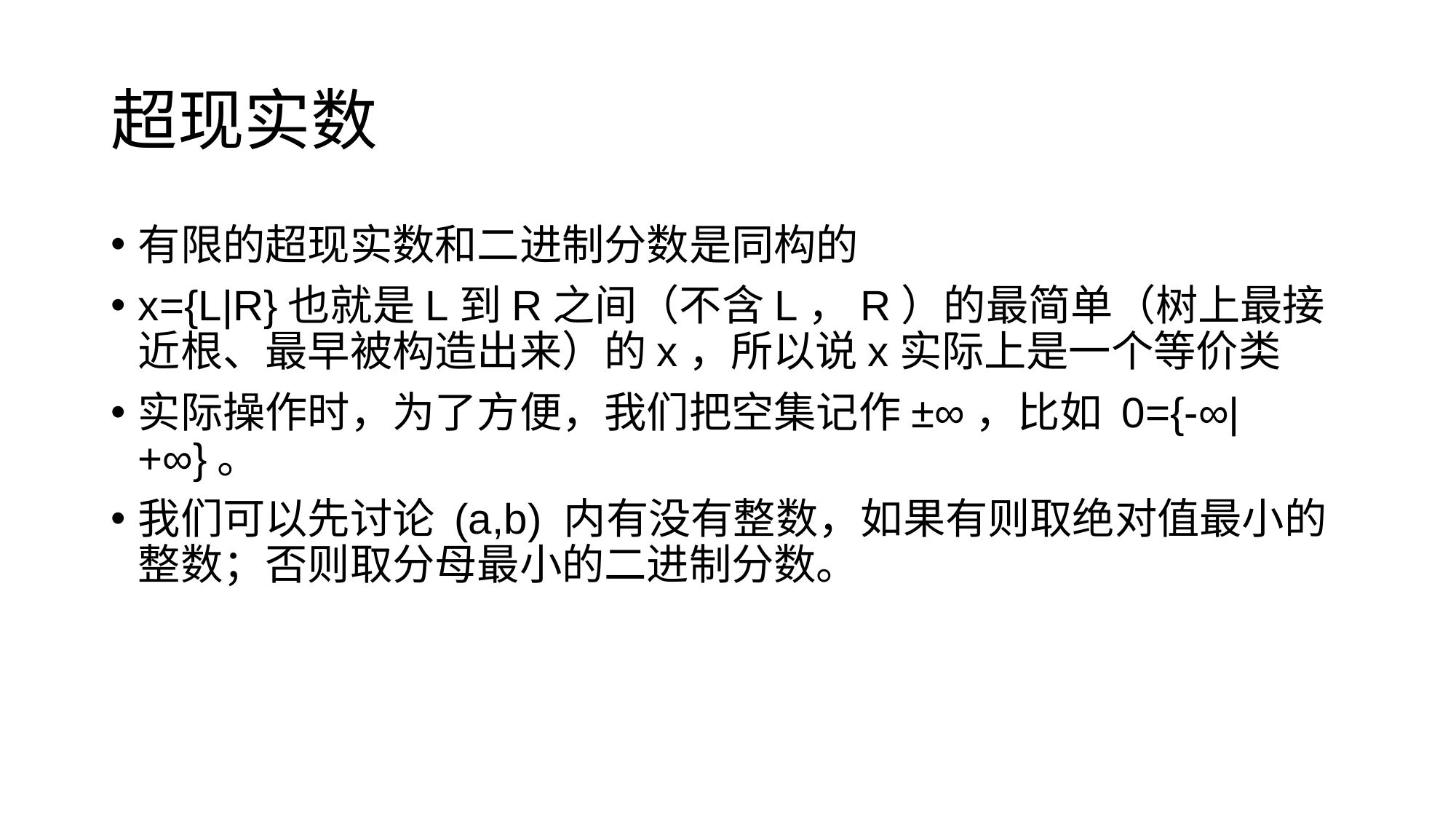

# 超现实数
有限的超现实数和二进制分数是同构的
x={L|R}也就是L到R之间（不含L，R）的最简单（树上最接近根、最早被构造出来）的x，所以说x实际上是一个等价类
实际操作时，为了方便，我们把空集记作±∞，比如 0={-∞|+∞}。
我们可以先讨论 (a,b) 内有没有整数，如果有则取绝对值最小的整数；否则取分母最小的二进制分数。